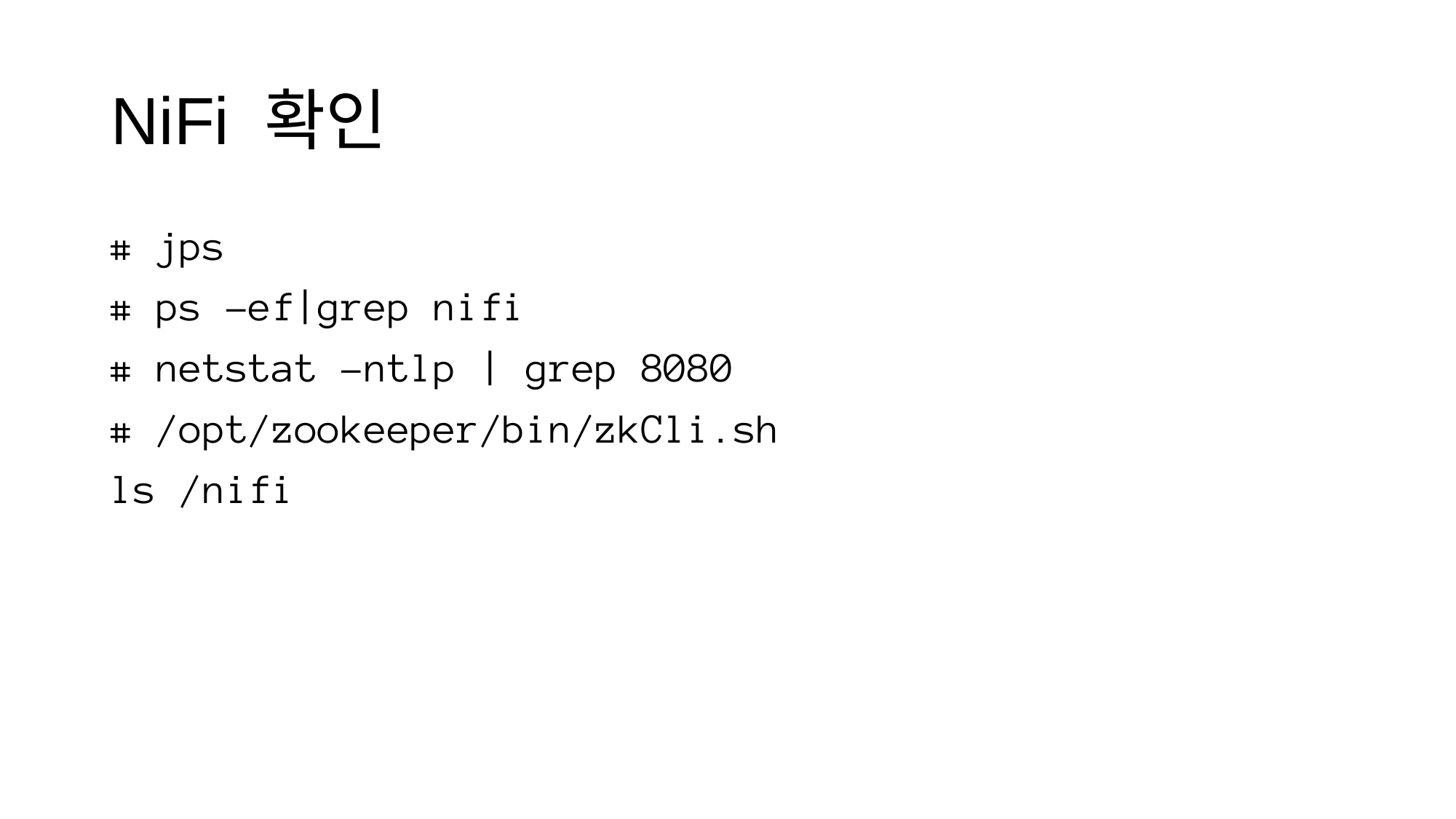

# NiFi 확인
# jps
# ps -ef|grep nifi
# netstat -ntlp | grep 8080
# /opt/zookeeper/bin/zkCli.sh
ls /nifi